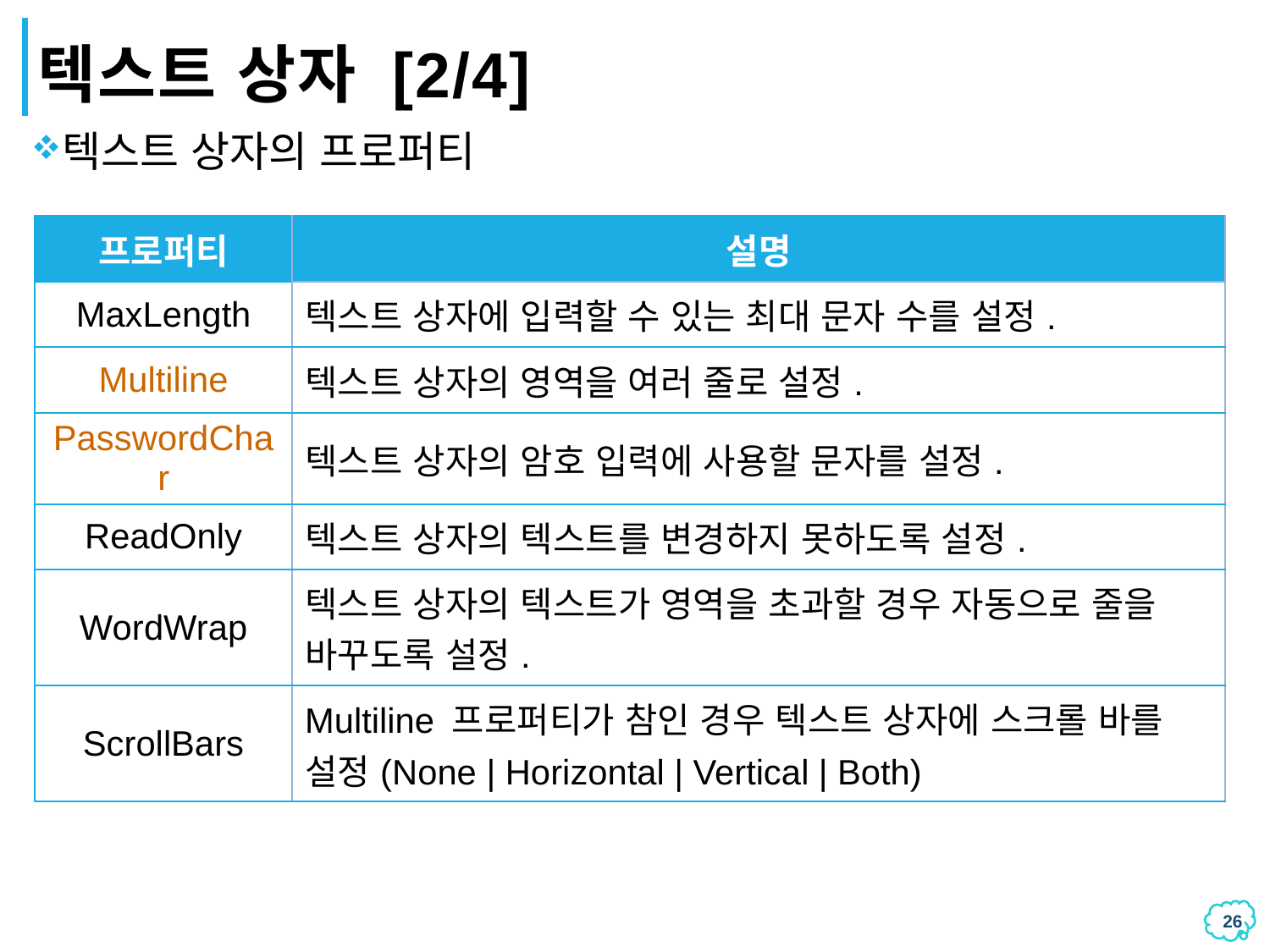

# 텍스트 상자 [2/4]
텍스트 상자의 프로퍼티
| 프로퍼티 | 설명 |
| --- | --- |
| MaxLength | 텍스트 상자에 입력할 수 있는 최대 문자 수를 설정. |
| Multiline | 텍스트 상자의 영역을 여러 줄로 설정. |
| PasswordChar | 텍스트 상자의 암호 입력에 사용할 문자를 설정. |
| ReadOnly | 텍스트 상자의 텍스트를 변경하지 못하도록 설정. |
| WordWrap | 텍스트 상자의 텍스트가 영역을 초과할 경우 자동으로 줄을 바꾸도록 설정. |
| ScrollBars | Multiline 프로퍼티가 참인 경우 텍스트 상자에 스크롤 바를 설정(None | Horizontal | Vertical | Both) |
26